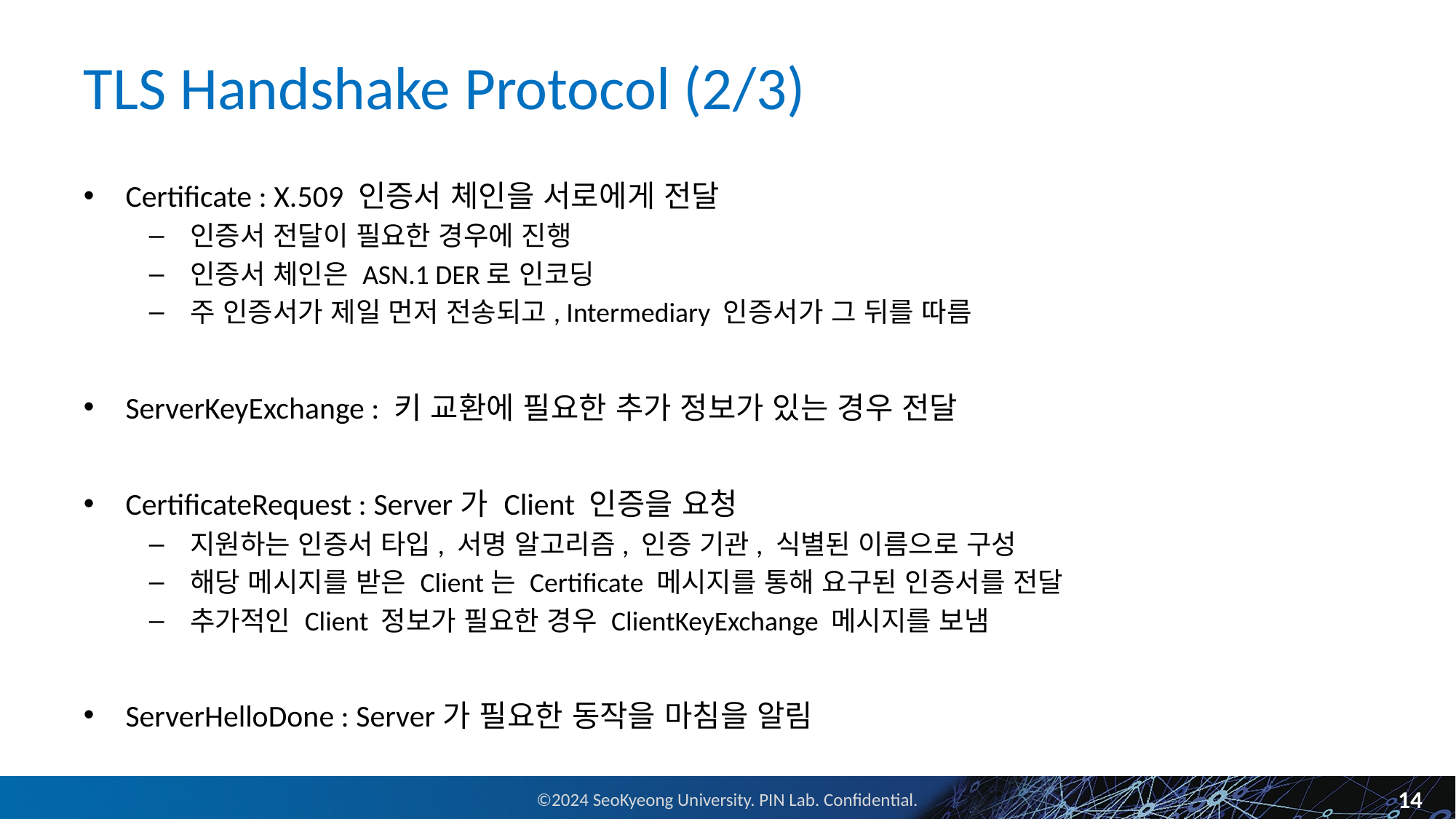

# TLS Handshake Protocol (2/3)
Certificate : X.509 인증서 체인을 서로에게 전달
인증서 전달이 필요한 경우에 진행
인증서 체인은 ASN.1 DER로 인코딩
주 인증서가 제일 먼저 전송되고, Intermediary 인증서가 그 뒤를 따름

ServerKeyExchange : 키 교환에 필요한 추가 정보가 있는 경우 전달

CertificateRequest : Server가 Client 인증을 요청
지원하는 인증서 타입, 서명 알고리즘, 인증 기관, 식별된 이름으로 구성
해당 메시지를 받은 Client는 Certificate 메시지를 통해 요구된 인증서를 전달
추가적인 Client 정보가 필요한 경우 ClientKeyExchange 메시지를 보냄

ServerHelloDone : Server가 필요한 동작을 마침을 알림
14